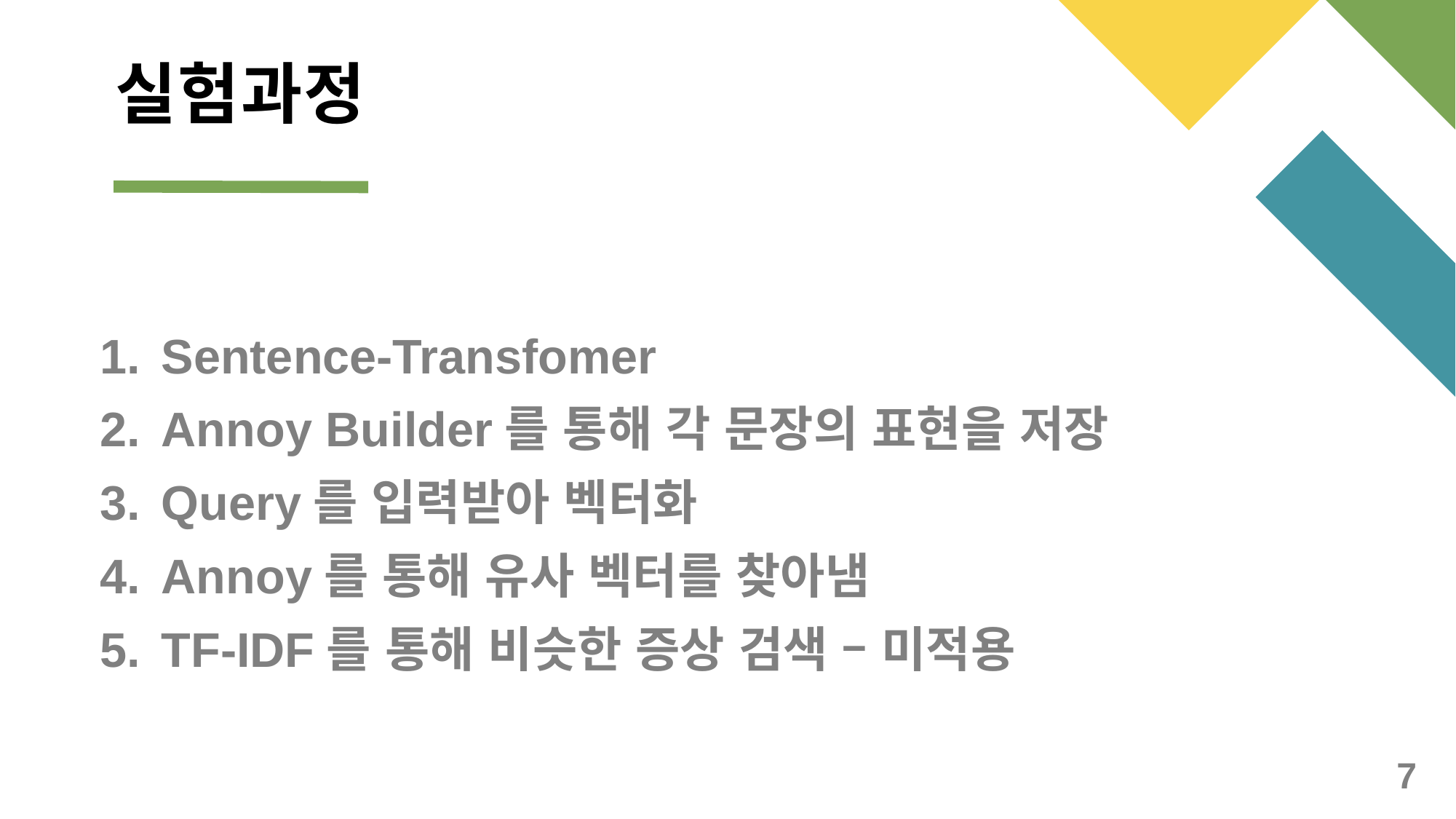

# 실험과정
Sentence-Transfomer
Annoy Builder를 통해 각 문장의 표현을 저장
Query를 입력받아 벡터화
Annoy를 통해 유사 벡터를 찾아냄
TF-IDF를 통해 비슷한 증상 검색 – 미적용
7